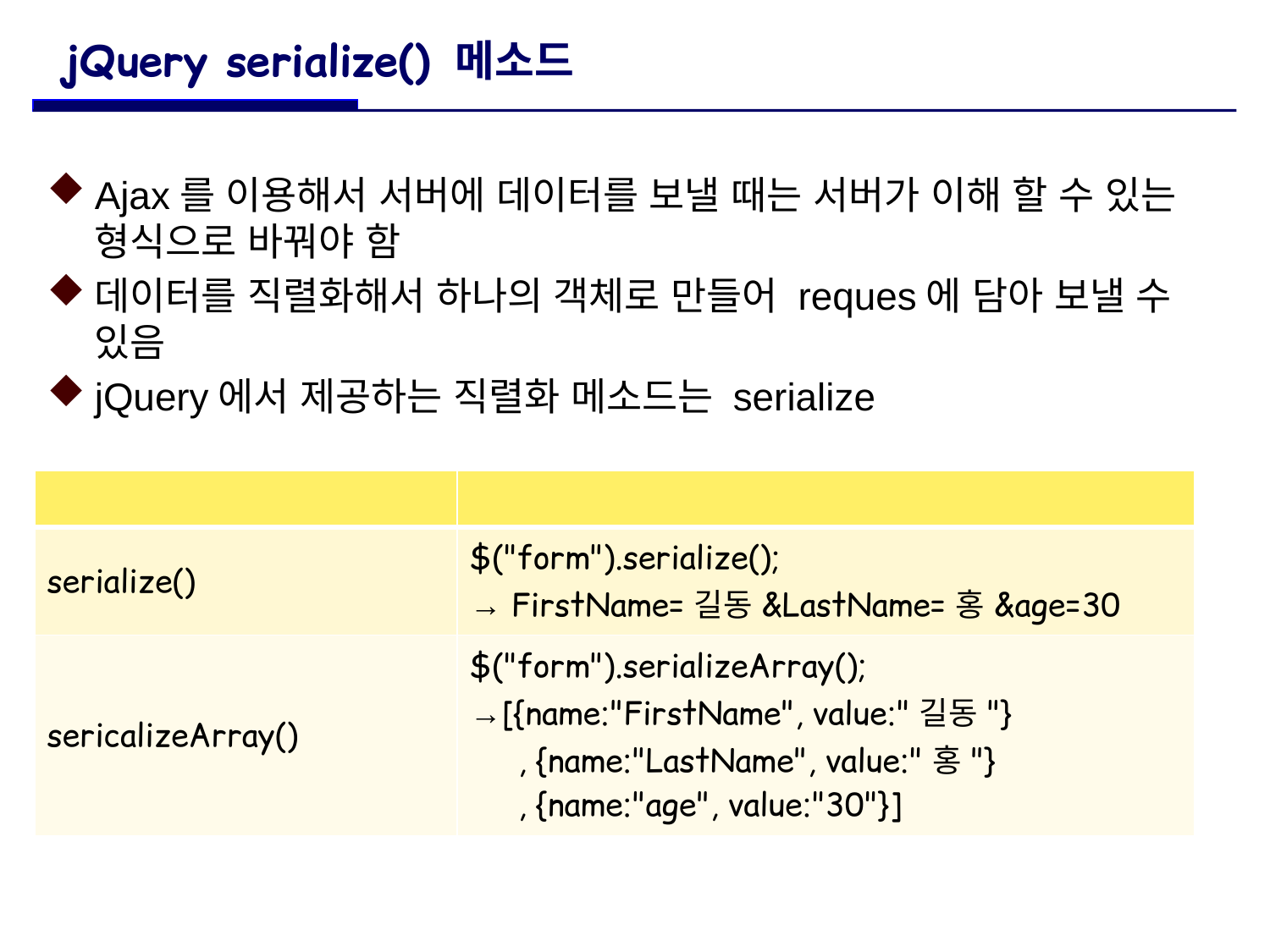

# jQuery serialize() 메소드
Ajax를 이용해서 서버에 데이터를 보낼 때는 서버가 이해 할 수 있는 형식으로 바꿔야 함
데이터를 직렬화해서 하나의 객체로 만들어 reques에 담아 보낼 수 있음
jQuery에서 제공하는 직렬화 메소드는 serialize
|  |  |
| --- | --- |
| serialize() | $("form").serialize(); → FirstName=길동&LastName=홍&age=30 |
| sericalizeArray() | $("form").serializeArray(); →[{name:"FirstName", value:"길동"} , {name:"LastName", value:"홍"} , {name:"age", value:"30"}] |